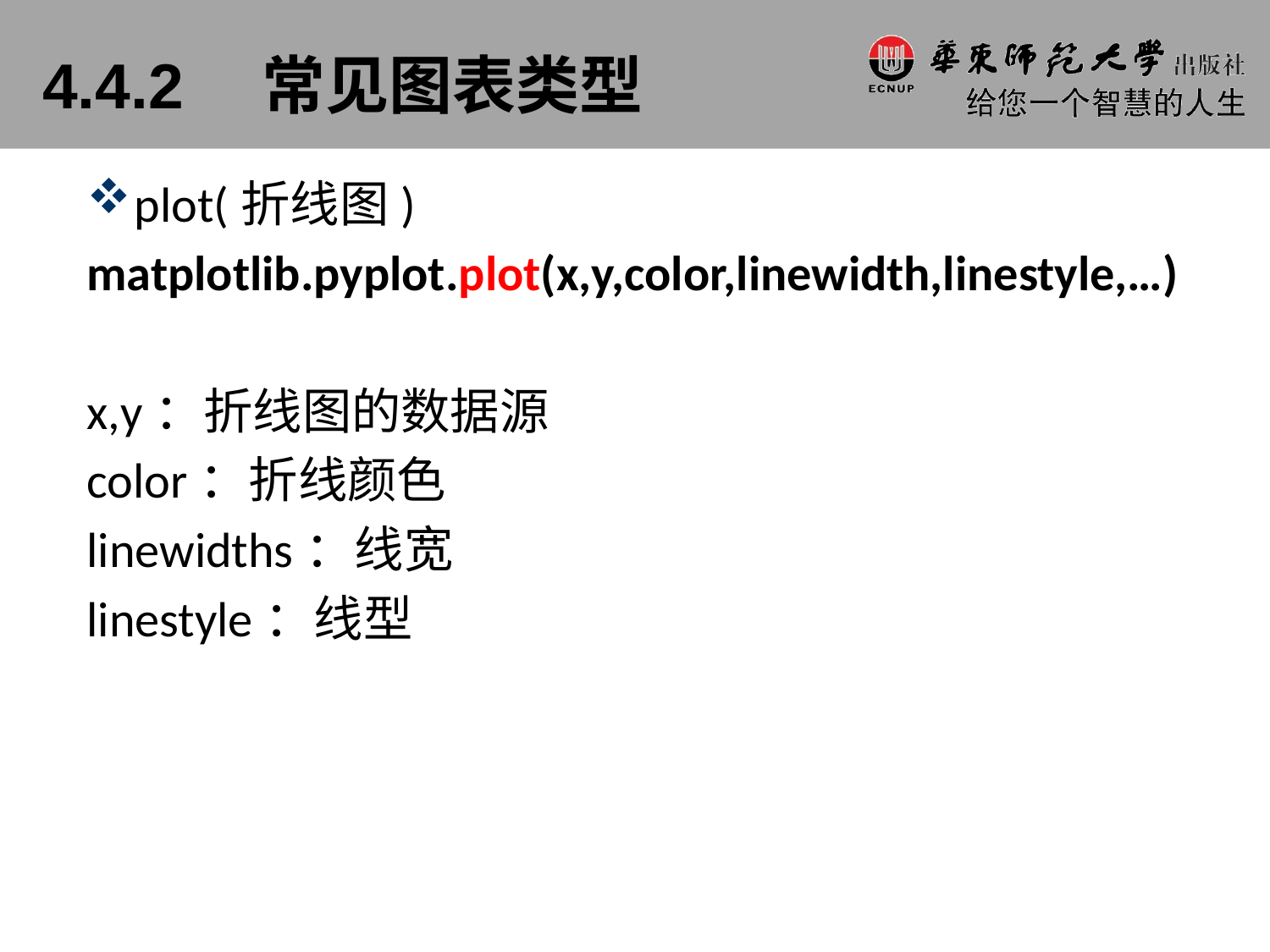

# 4.4.2　常见图表类型
plot(折线图)
matplotlib.pyplot.plot(x,y,color,linewidth,linestyle,…)

x,y：折线图的数据源
color：折线颜色
linewidths：线宽
linestyle：线型